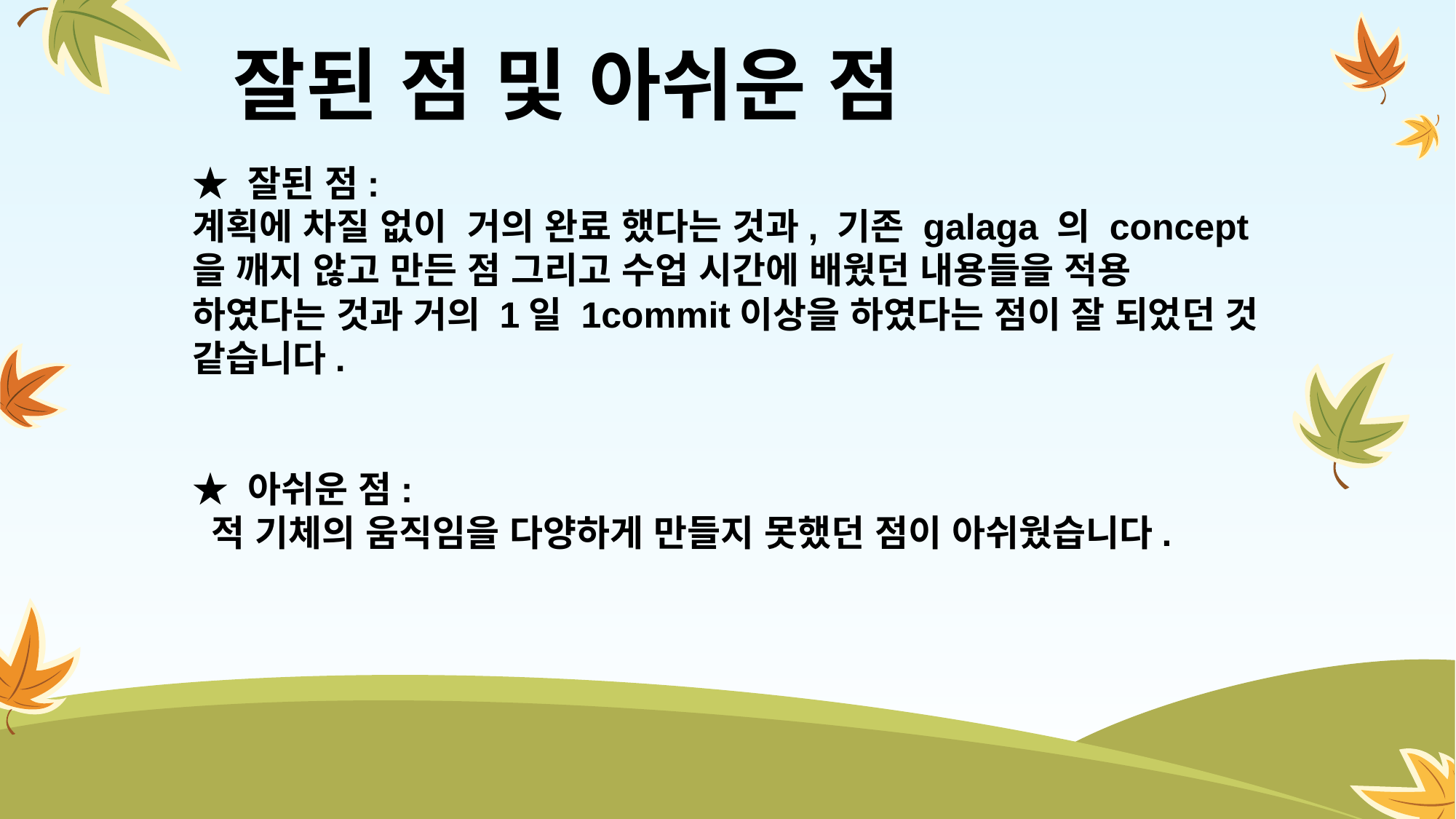

# 잘된 점 및 아쉬운 점
★ 잘된 점:
계획에 차질 없이  거의 완료 했다는 것과, 기존 galaga 의 concept을 깨지 않고 만든 점 그리고 수업 시간에 배웠던 내용들을 적용 하였다는 것과 거의 1일 1commit이상을 하였다는 점이 잘 되었던 것 같습니다.

★ 아쉬운 점:
 적 기체의 움직임을 다양하게 만들지 못했던 점이 아쉬웠습니다.